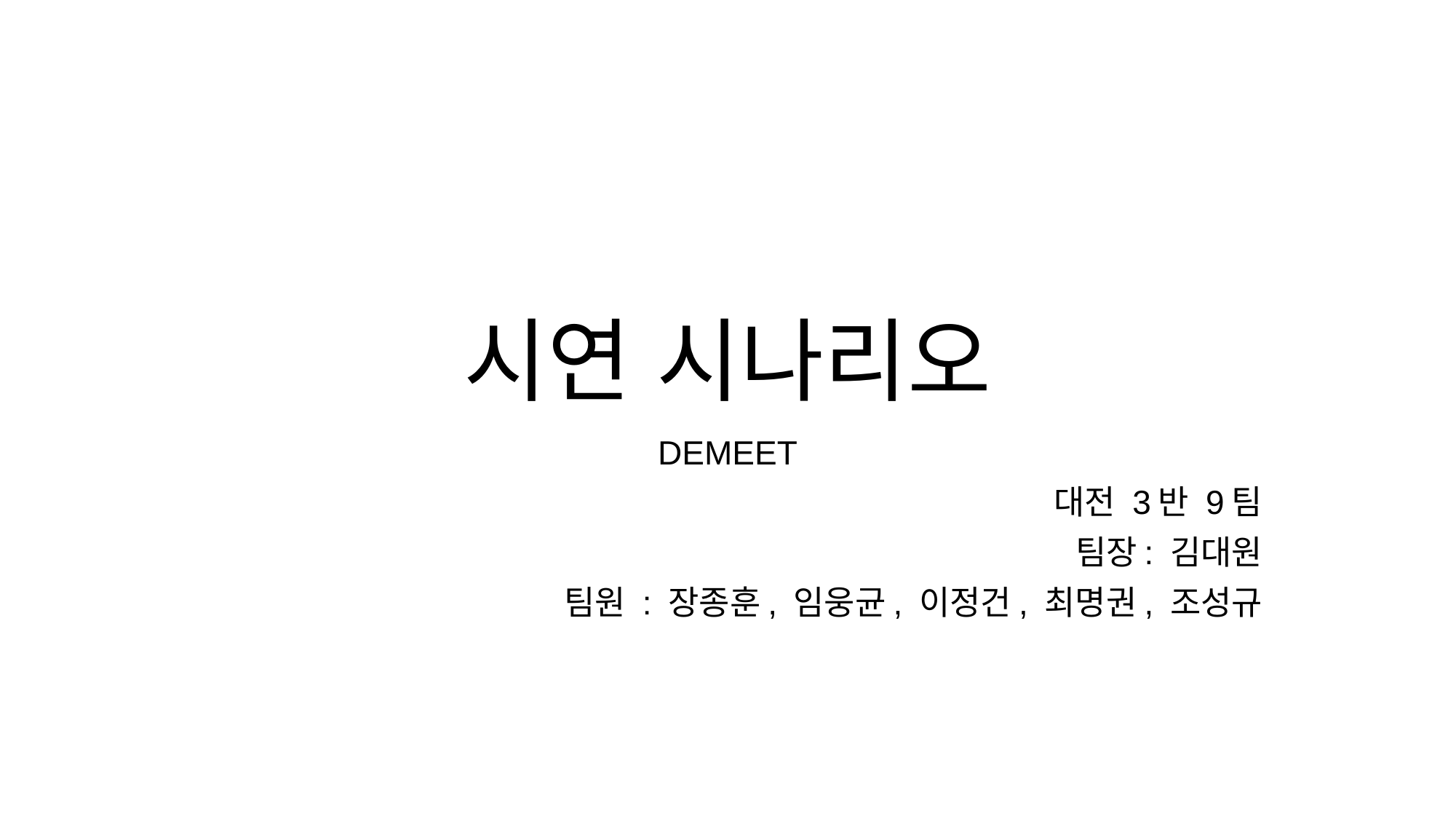

# 시연 시나리오
DEMEET
대전 3반 9팀
팀장: 김대원
팀원 : 장종훈, 임웅균, 이정건, 최명권, 조성규